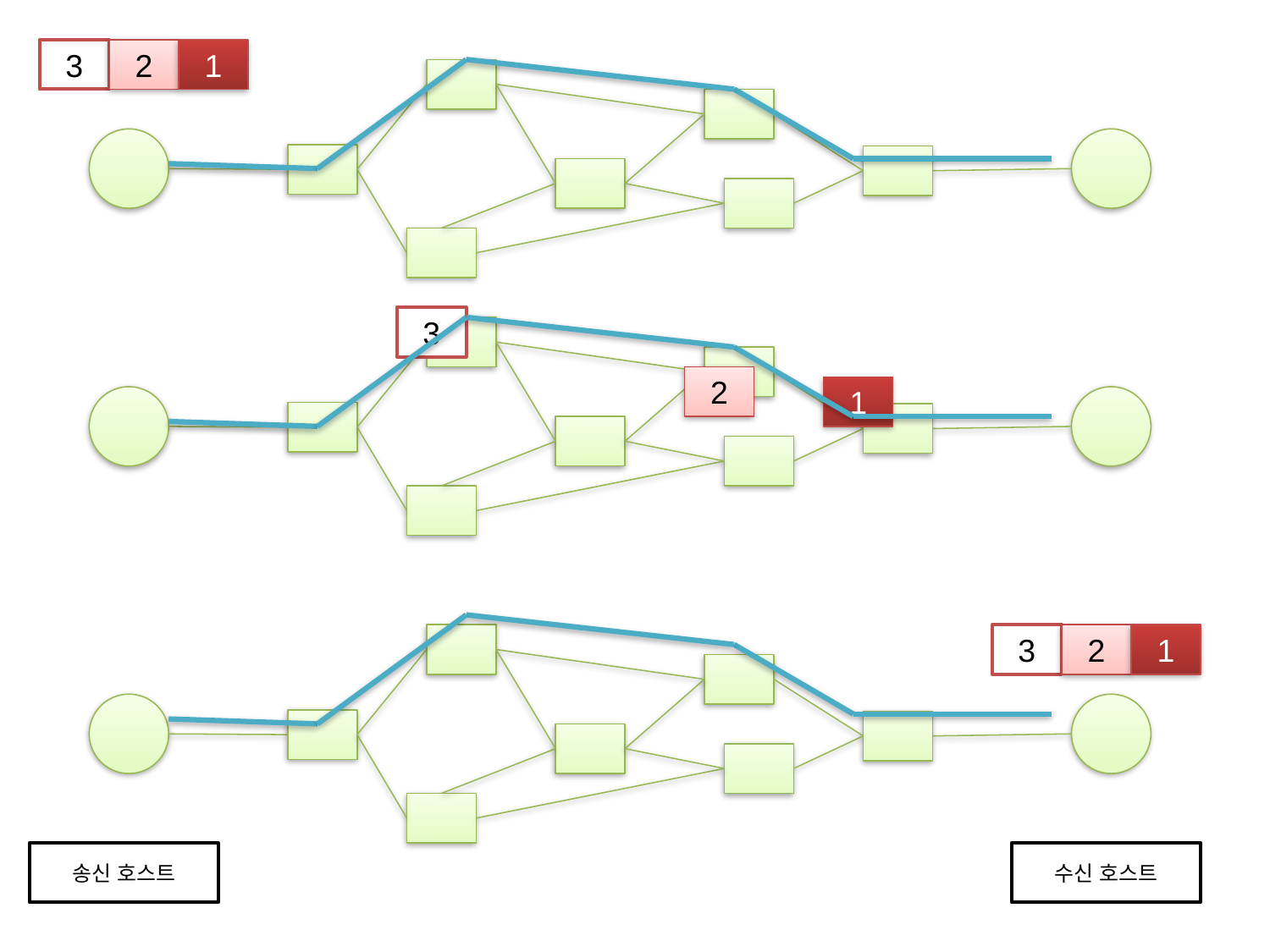

3
2
1

3

2
1

3
2
1

송신 호스트
수신 호스트